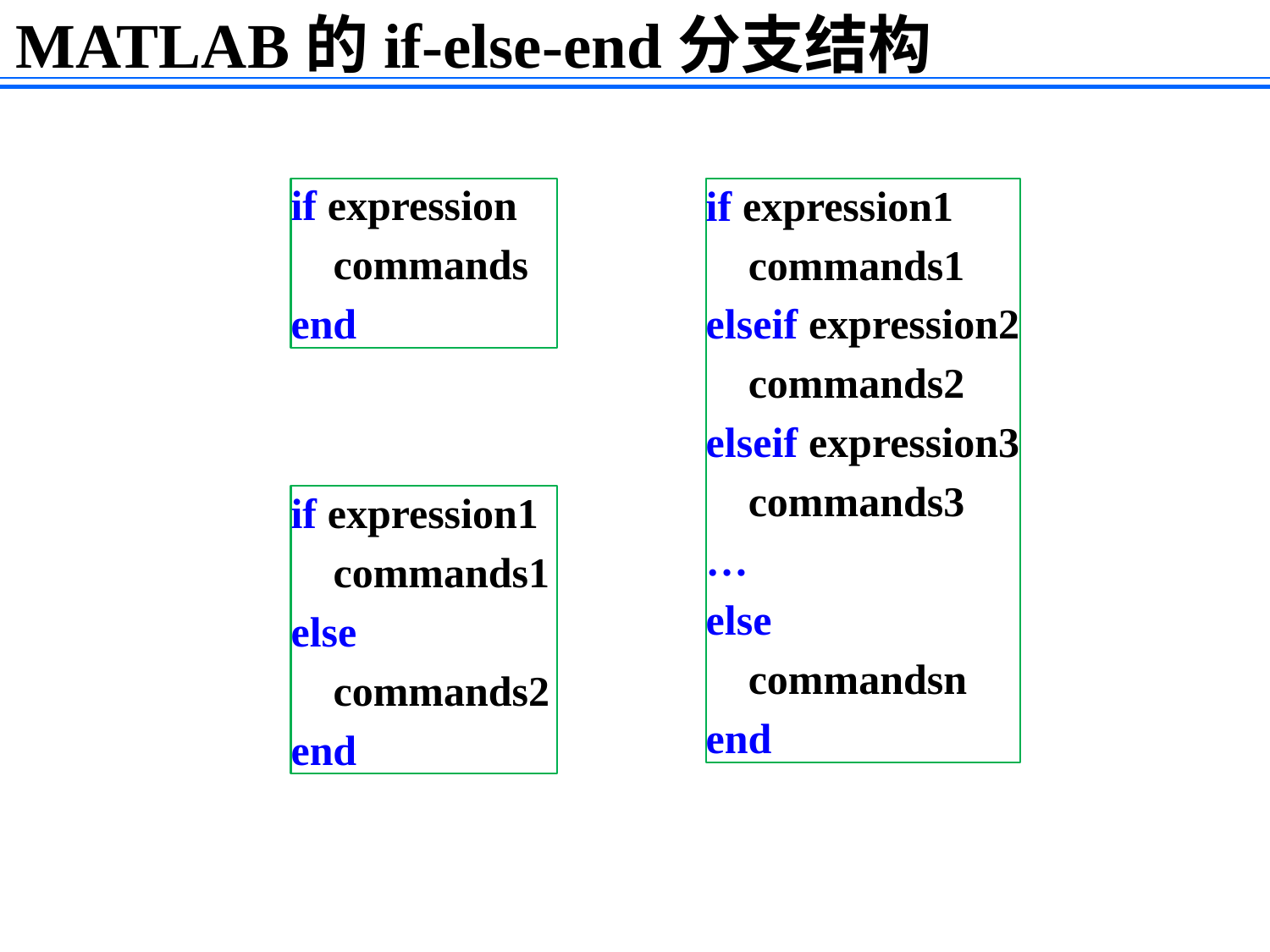

MATLAB的if-else-end分支结构

if expression
    commands
end
if expression1
    commands1
elseif expression2
    commands2
elseif expression3
    commands3
…
else
    commandsn
end
if expression1
    commands1
else
    commands2
end